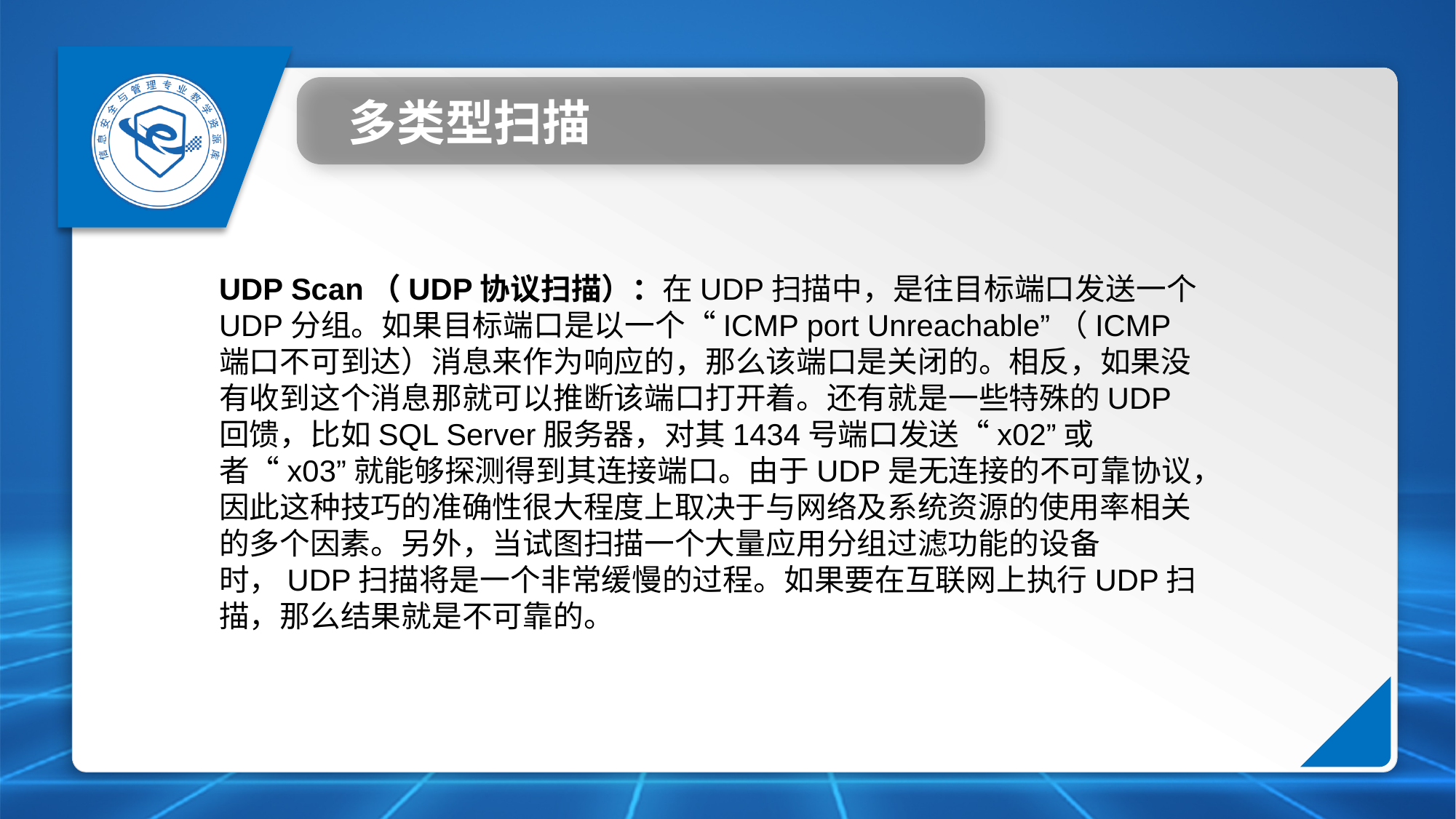

多类型扫描
UDP Scan（UDP协议扫描）：在UDP扫描中，是往目标端口发送一个UDP分组。如果目标端口是以一个“ICMP port Unreachable”（ICMP端口不可到达）消息来作为响应的，那么该端口是关闭的。相反，如果没有收到这个消息那就可以推断该端口打开着。还有就是一些特殊的UDP回馈，比如SQL Server服务器，对其1434号端口发送“x02”或者“x03”就能够探测得到其连接端口。由于UDP是无连接的不可靠协议，因此这种技巧的准确性很大程度上取决于与网络及系统资源的使用率相关的多个因素。另外，当试图扫描一个大量应用分组过滤功能的设备时，UDP扫描将是一个非常缓慢的过程。如果要在互联网上执行UDP扫描，那么结果就是不可靠的。